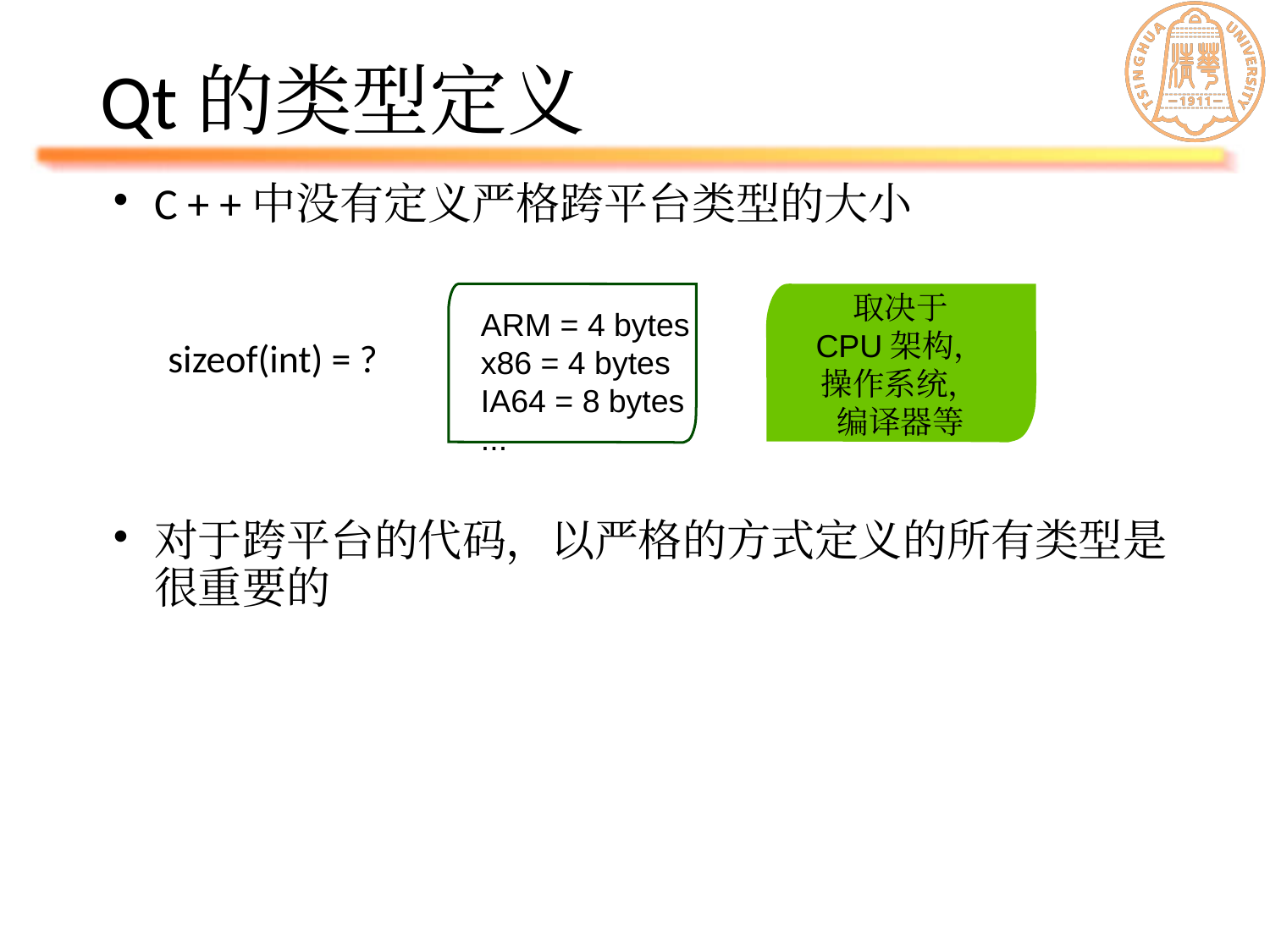

# Qt的类型定义
C + +中没有定义严格跨平台类型的大小

sizeof(int) = ?

对于跨平台的代码，以严格的方式定义的所有类型是很重要的

取决于
CPU架构，
操作系统，
编译器等

ARM = 4 bytes
x86 = 4 bytes
IA64 = 8 bytes
...